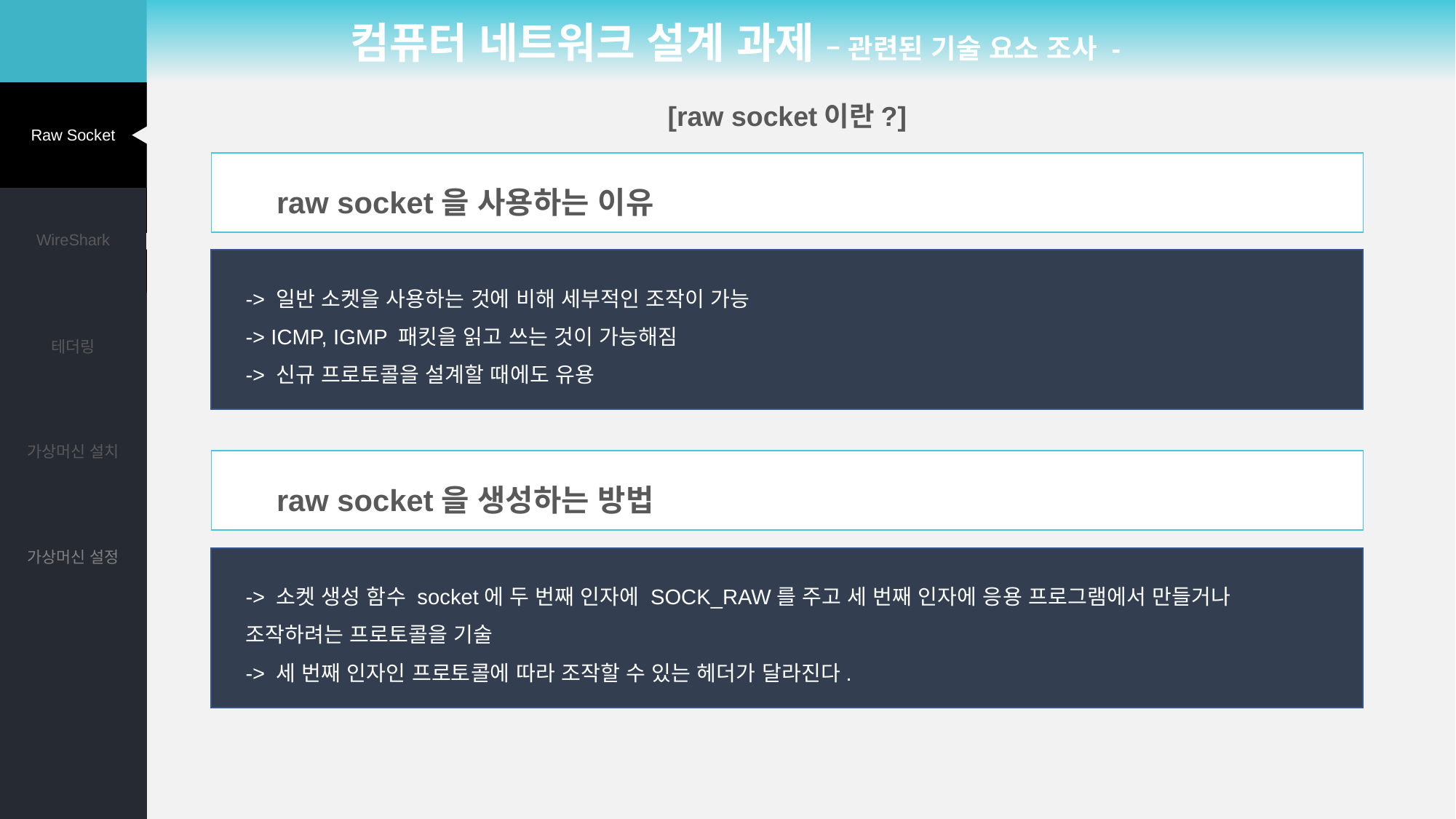

컴퓨터 네트워크 설계 과제 – 관련된 기술 요소 조사 -
[raw socket이란?]
| Contents 1 |
| --- |
| WireShark |
| Contents 3 |
| Contents 4 |
| Contents 5 |
| Contents 6 |
| Contents 7 |
| Raw Socket |
| --- |
| WireShark |
| 테더링 |
| 가상머신 설치 |
| 가상머신 설정 |
|  |
|  |

raw socket을 사용하는 이유

-> 일반 소켓을 사용하는 것에 비해 세부적인 조작이 가능
-> ICMP, IGMP 패킷을 읽고 쓰는 것이 가능해짐
-> 신규 프로토콜을 설계할 때에도 유용
raw socket을 생성하는 방법
-> 소켓 생성 함수 socket에 두 번째 인자에 SOCK_RAW를 주고 세 번째 인자에 응용 프로그램에서 만들거나 조작하려는 프로토콜을 기술
-> 세 번째 인자인 프로토콜에 따라 조작할 수 있는 헤더가 달라진다.